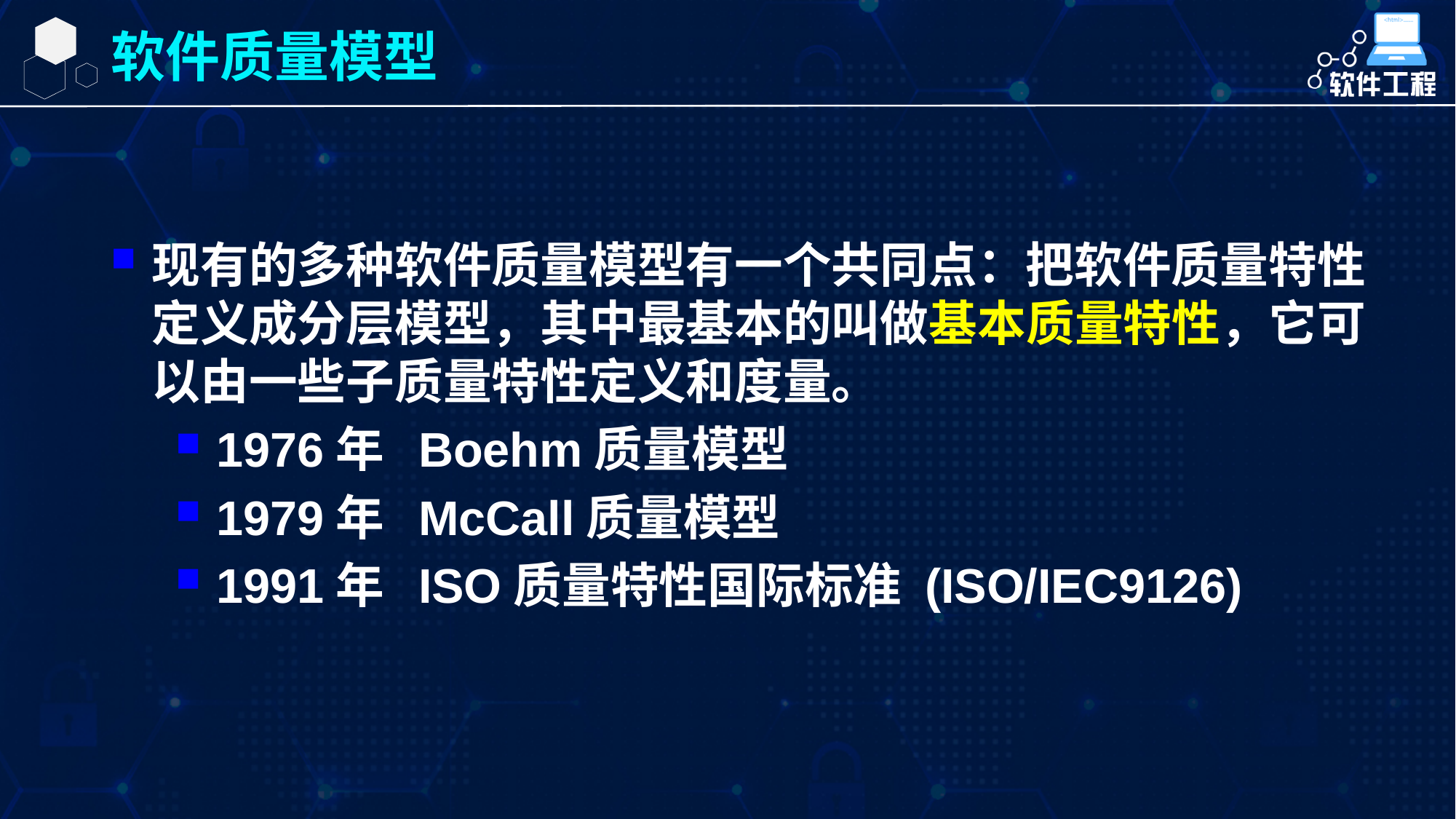

软件质量模型
现有的多种软件质量模型有一个共同点：把软件质量特性定义成分层模型，其中最基本的叫做基本质量特性，它可以由一些子质量特性定义和度量。
1976年  Boehm质量模型
1979年  McCall质量模型
1991年  ISO质量特性国际标准 (ISO/IEC9126)